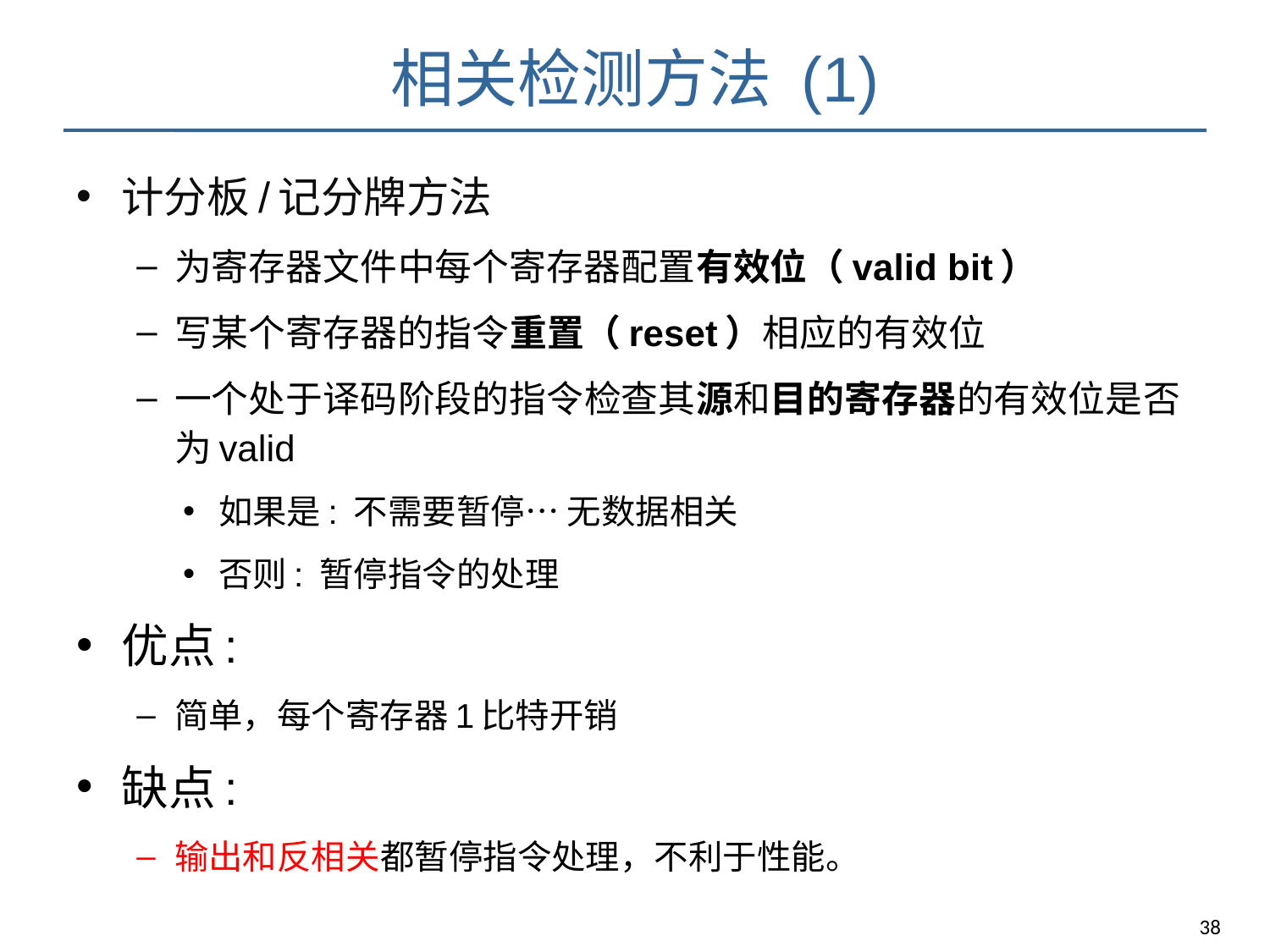

# 相关检测方法 (1)
计分板/记分牌方法
为寄存器文件中每个寄存器配置有效位（valid bit）
写某个寄存器的指令重置（reset）相应的有效位
一个处于译码阶段的指令检查其源和目的寄存器的有效位是否为valid
如果是: 不需要暂停… 无数据相关
否则: 暂停指令的处理
优点:
简单，每个寄存器1比特开销
缺点:
输出和反相关都暂停指令处理，不利于性能。

38